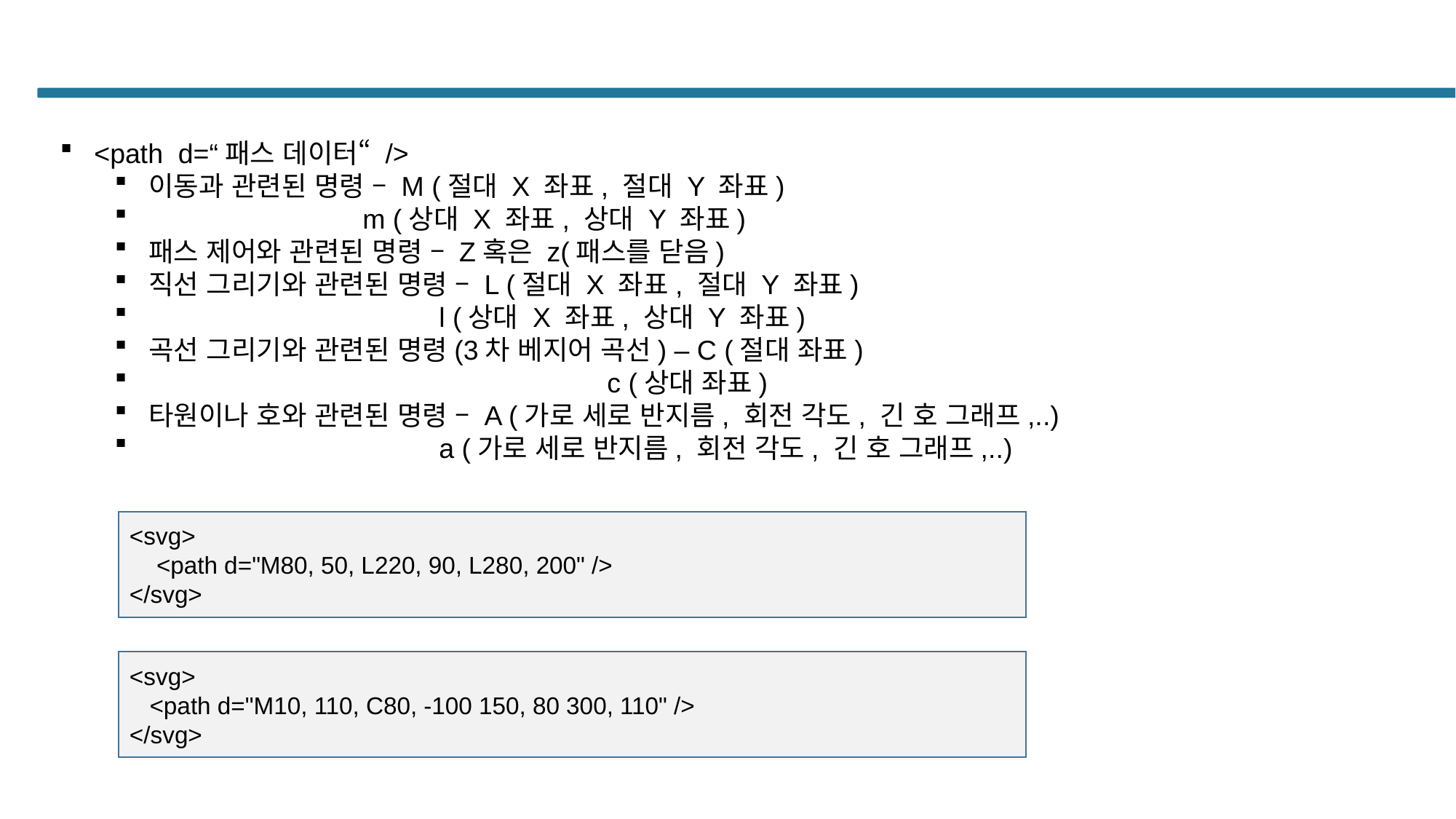

#
<path  d=“패스 데이터“ />
이동과 관련된 명령 – M (절대 X 좌표, 절대 Y 좌표)
                            m (상대 X 좌표, 상대 Y 좌표)
패스 제어와 관련된 명령 – Z혹은 z(패스를 닫음)
직선 그리기와 관련된 명령 – L (절대 X 좌표, 절대 Y 좌표)
                                      l (상대 X 좌표, 상대 Y 좌표)
곡선 그리기와 관련된 명령(3차 베지어 곡선) – C (절대 좌표)
                                                            c (상대 좌표)
타원이나 호와 관련된 명령 – A (가로 세로 반지름, 회전 각도, 긴 호 그래프,..)
                                      a (가로 세로 반지름, 회전 각도, 긴 호 그래프,..)

<svg>
    <path d="M80, 50, L220, 90, L280, 200" />
</svg>
<svg>
   <path d="M10, 110, C80, -100 150, 80 300, 110" />
</svg>